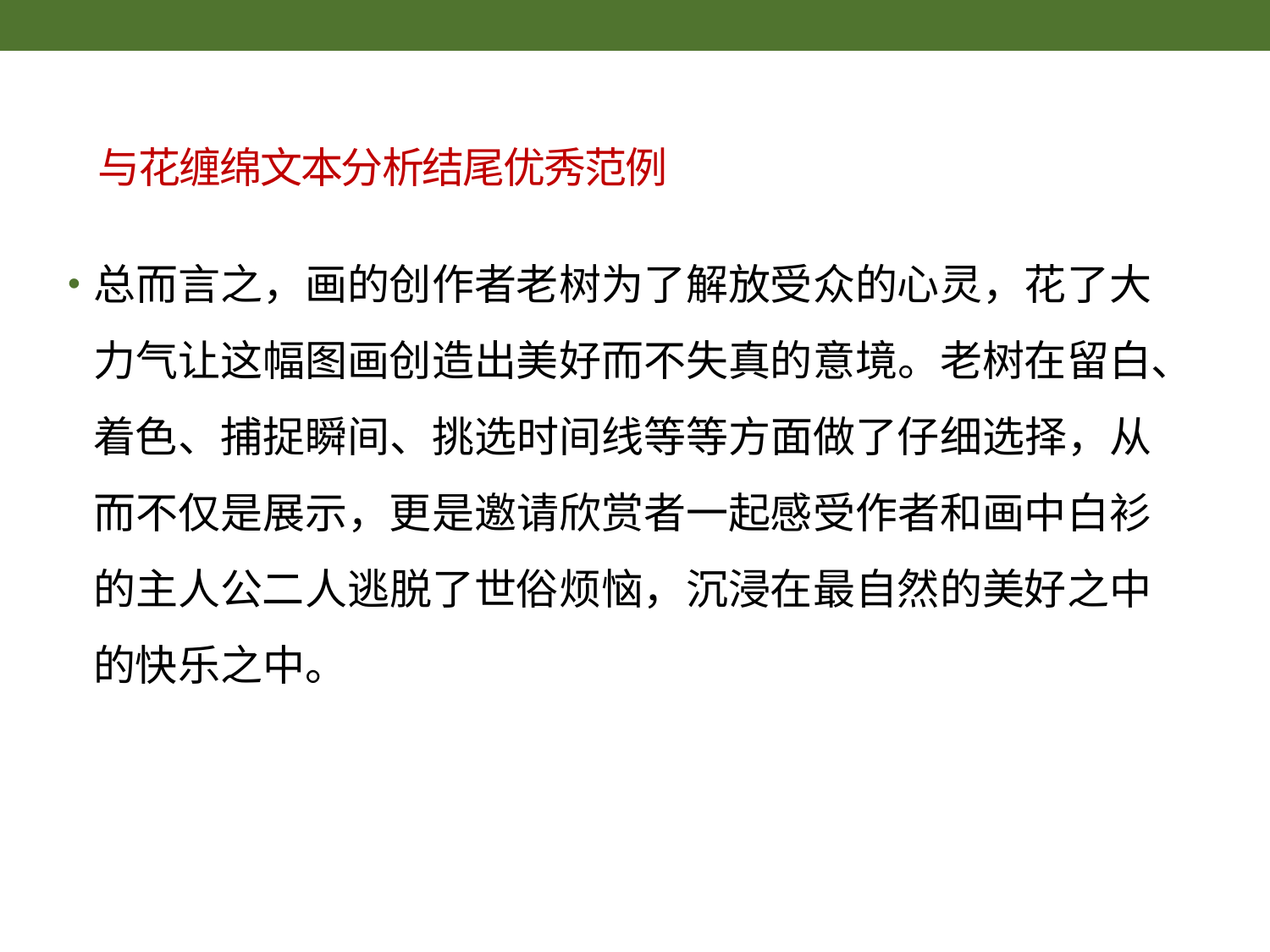

# 与花缠绵文本分析结尾优秀范例
总而言之，画的创作者老树为了解放受众的心灵，花了大力气让这幅图画创造出美好而不失真的意境。老树在留白、着色、捕捉瞬间、挑选时间线等等方面做了仔细选择，从而不仅是展示，更是邀请欣赏者一起感受作者和画中白衫的主人公二人逃脱了世俗烦恼，沉浸在最自然的美好之中的快乐之中。